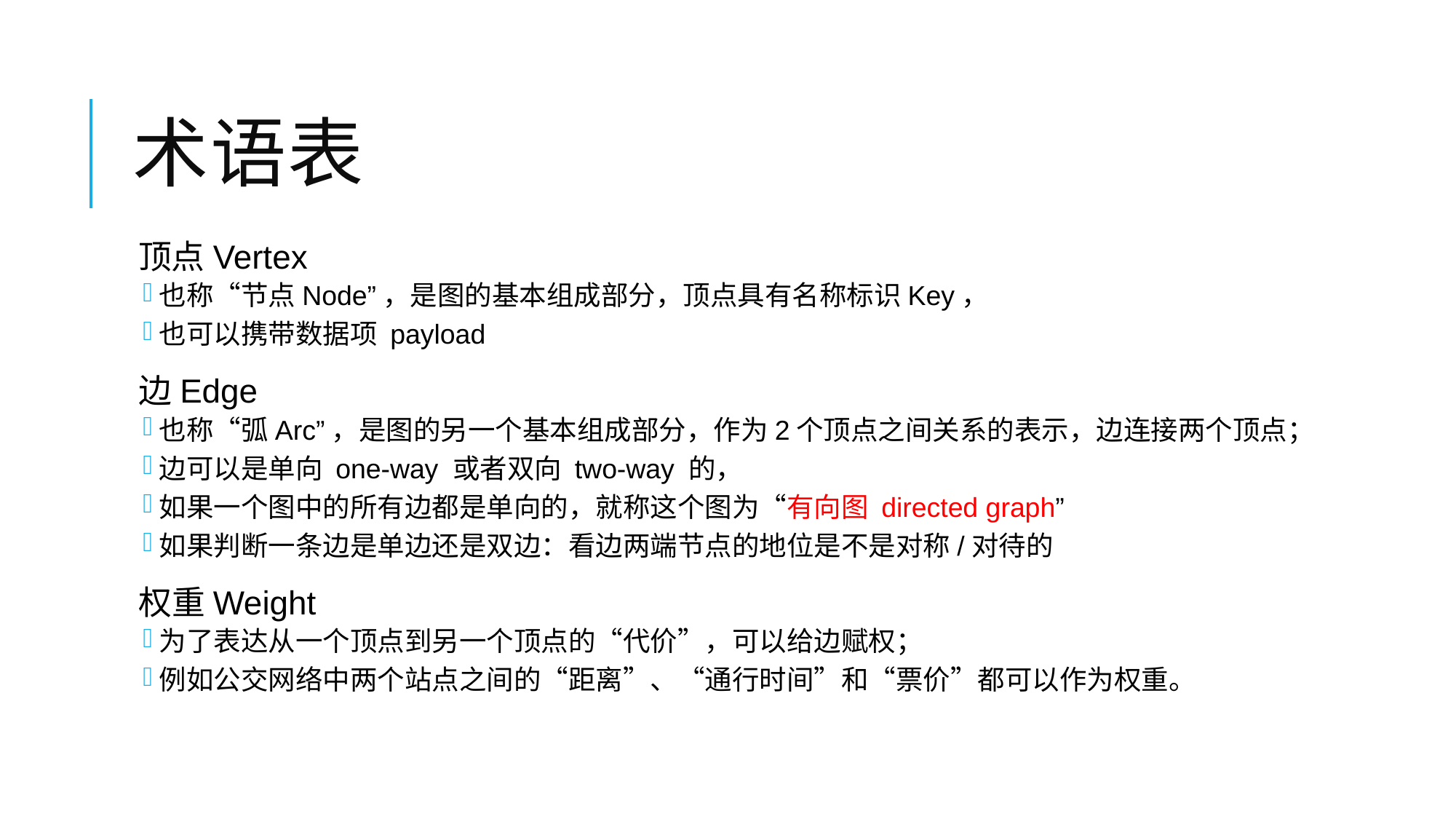

# 术语表
顶点Vertex
也称“节点Node”，是图的基本组成部分，顶点具有名称标识Key，
也可以携带数据项 payload
边Edge
也称“弧Arc”，是图的另一个基本组成部分，作为2个顶点之间关系的表示，边连接两个顶点；
边可以是单向 one-way 或者双向 two-way 的，
如果一个图中的所有边都是单向的，就称这个图为“有向图 directed graph”
如果判断一条边是单边还是双边：看边两端节点的地位是不是对称/对待的
权重Weight
为了表达从一个顶点到另一个顶点的“代价”，可以给边赋权；
例如公交网络中两个站点之间的“距离”、“通行时间”和“票价”都可以作为权重。